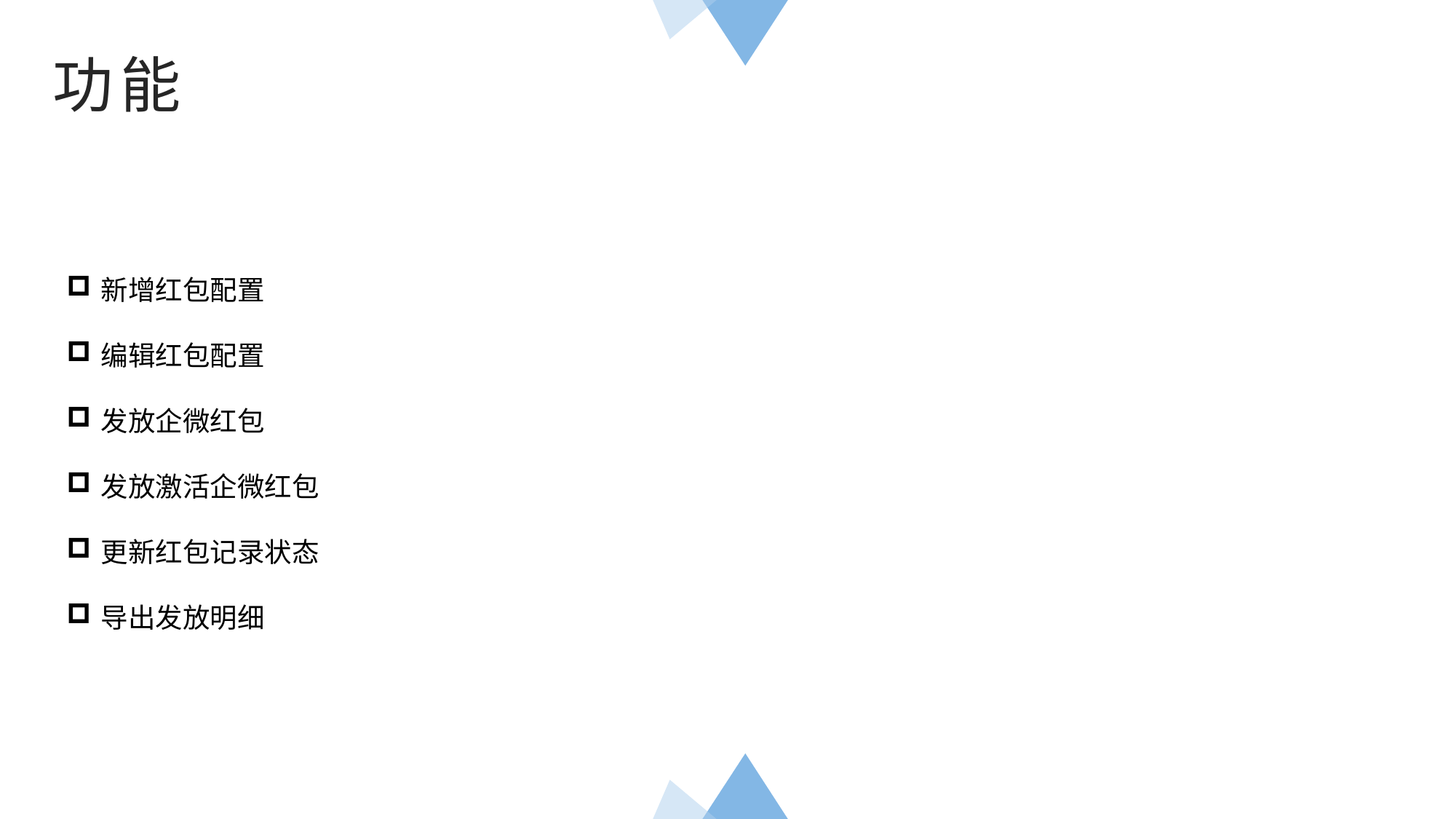

功能
新增红包配置

编辑红包配置

发放企微红包

发放激活企微红包

更新红包记录状态

导出发放明细
37